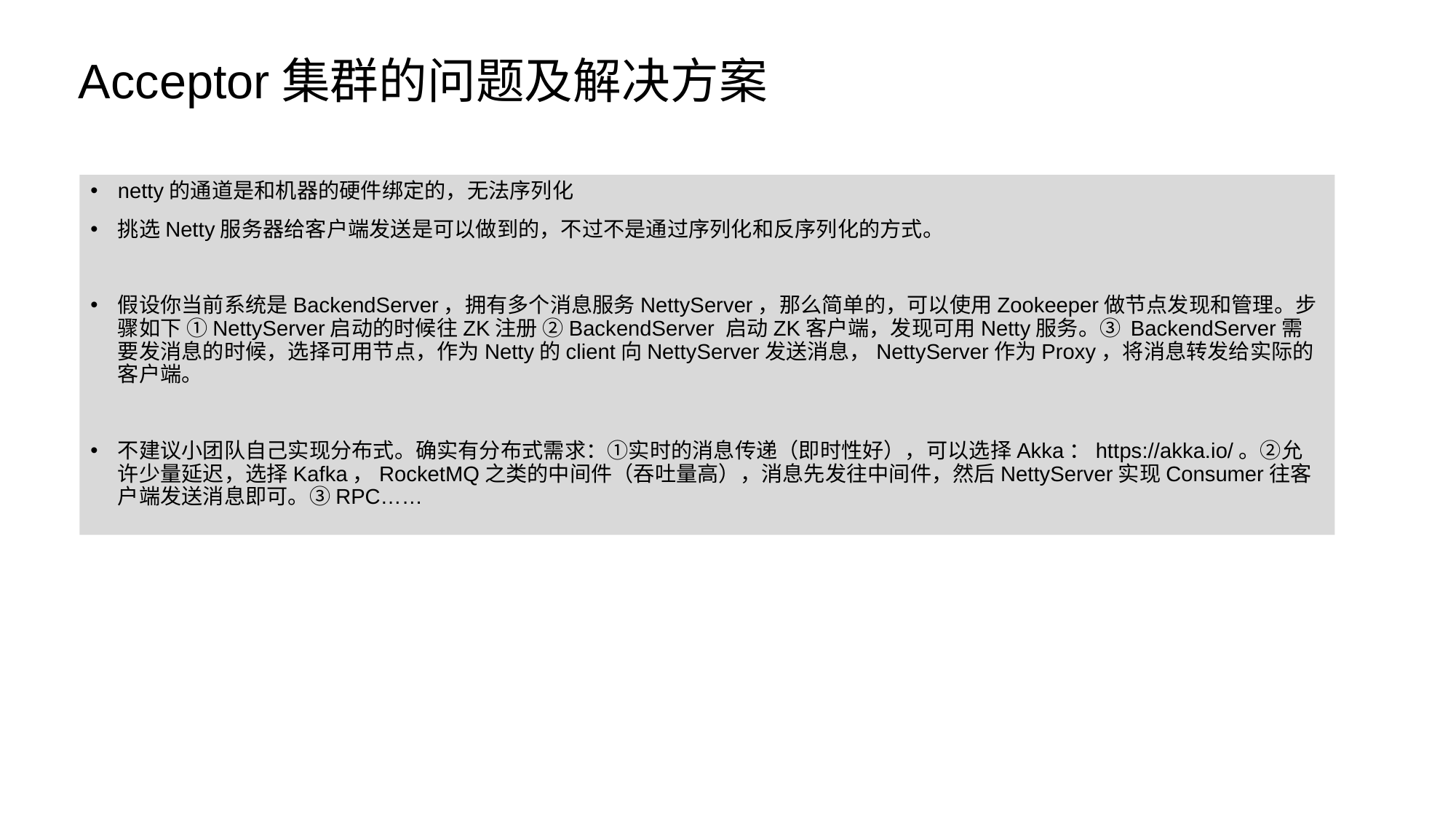

Acceptor集群的问题及解决方案
netty的通道是和机器的硬件绑定的，无法序列化
挑选Netty服务器给客户端发送是可以做到的，不过不是通过序列化和反序列化的方式。

假设你当前系统是BackendServer，拥有多个消息服务NettyServer，那么简单的，可以使用Zookeeper做节点发现和管理。步骤如下 ①NettyServer启动的时候往ZK注册 ②BackendServer 启动ZK客户端，发现可用Netty服务。③ BackendServer需要发消息的时候，选择可用节点，作为Netty的client向NettyServer发送消息，NettyServer作为Proxy，将消息转发给实际的客户端。

不建议小团队自己实现分布式。确实有分布式需求：①实时的消息传递（即时性好），可以选择Akka：https://akka.io/。②允许少量延迟，选择Kafka，RocketMQ之类的中间件（吞吐量高），消息先发往中间件，然后NettyServer实现Consumer往客户端发送消息即可。③RPC……